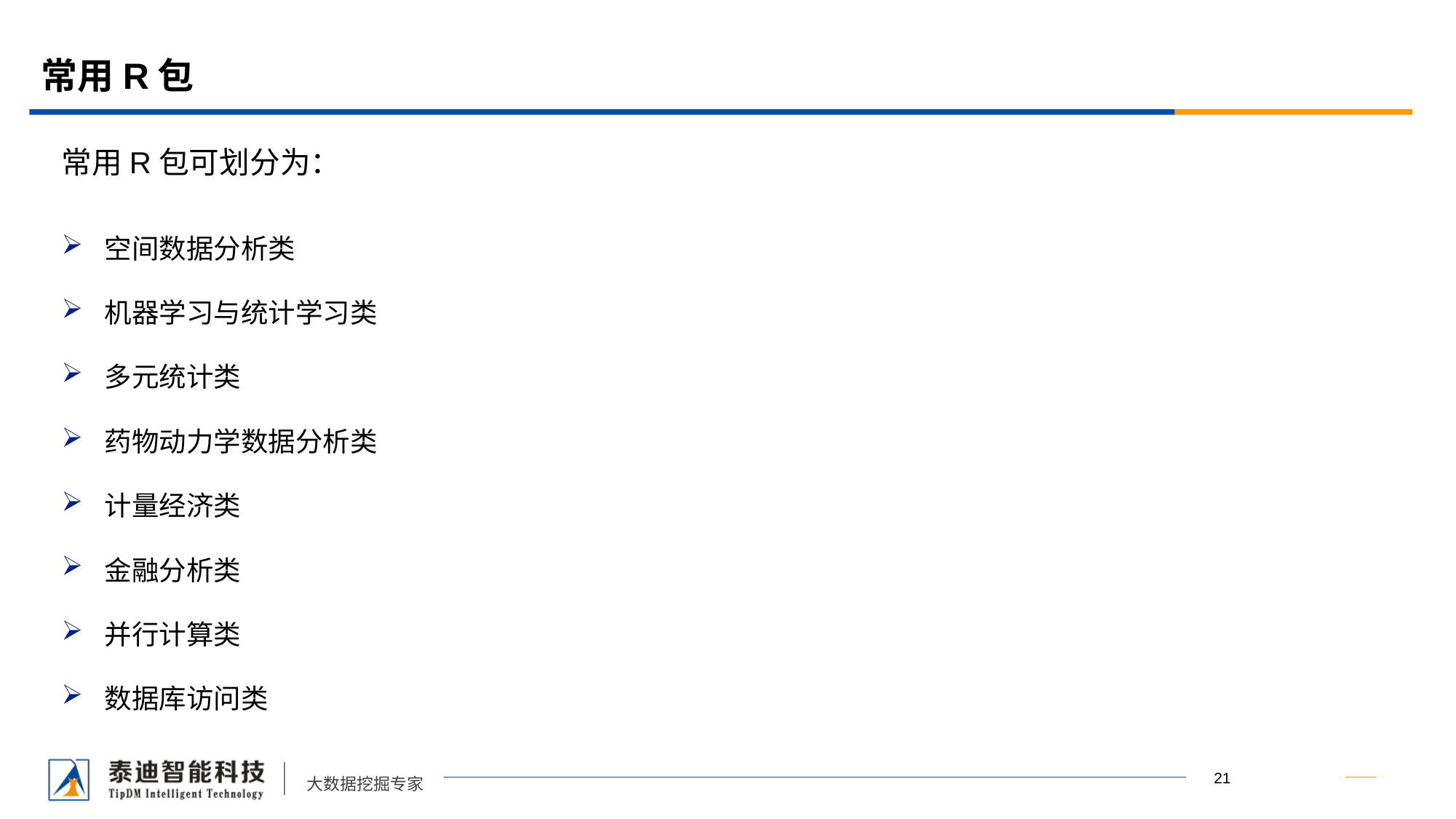

# 常用R包
常用R包可划分为：
空间数据分析类
机器学习与统计学习类
多元统计类
药物动力学数据分析类
计量经济类
金融分析类
并行计算类
数据库访问类